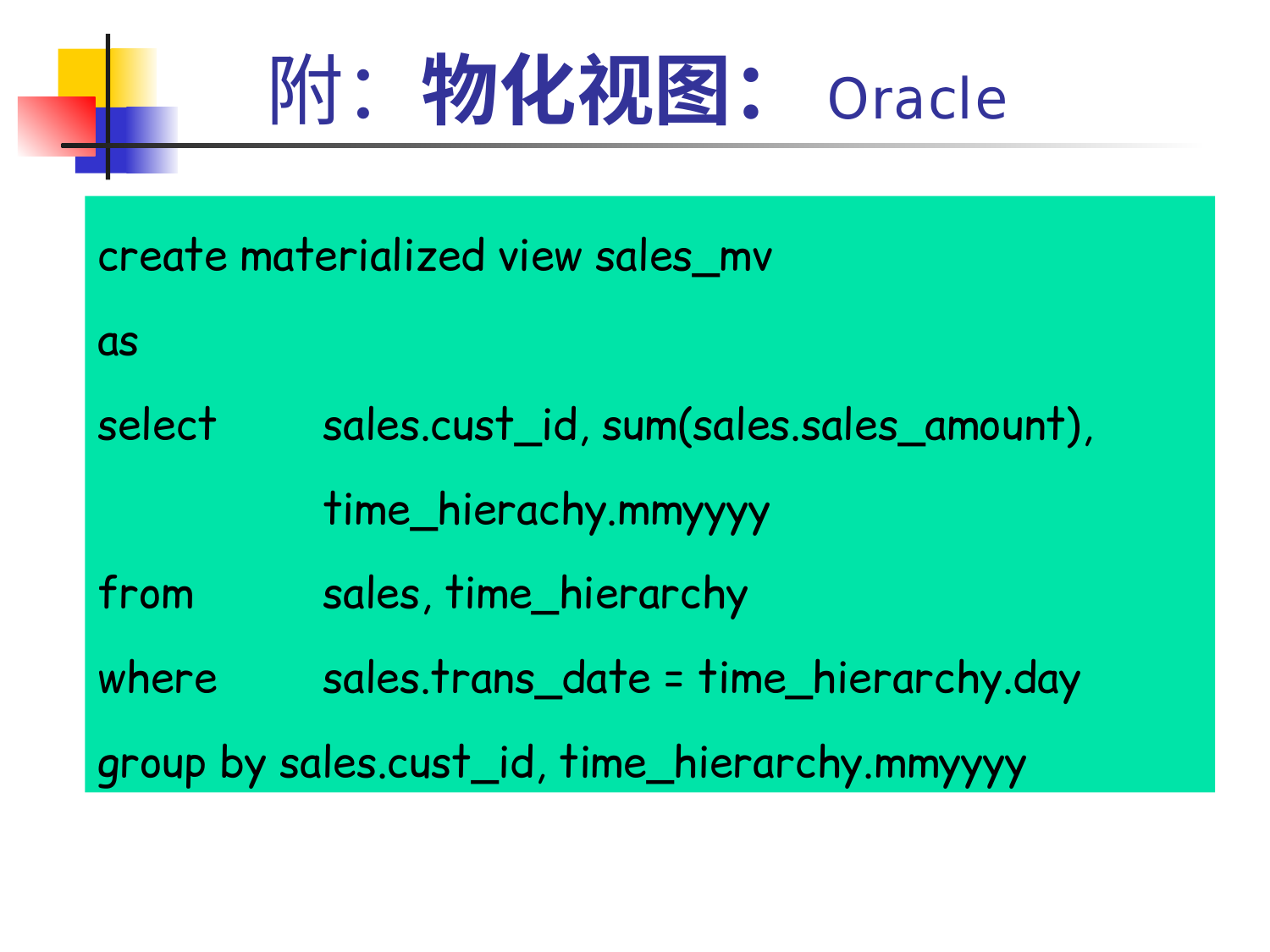

# 附：物化视图：Oracle
create materialized view sales_mv
as
select 	    sales.cust_id, sum(sales.sales_amount),
		    time_hierachy.mmyyyy
from 	    sales, time_hierarchy
where	    sales.trans_date = time_hierarchy.day
group by sales.cust_id, time_hierarchy.mmyyyy